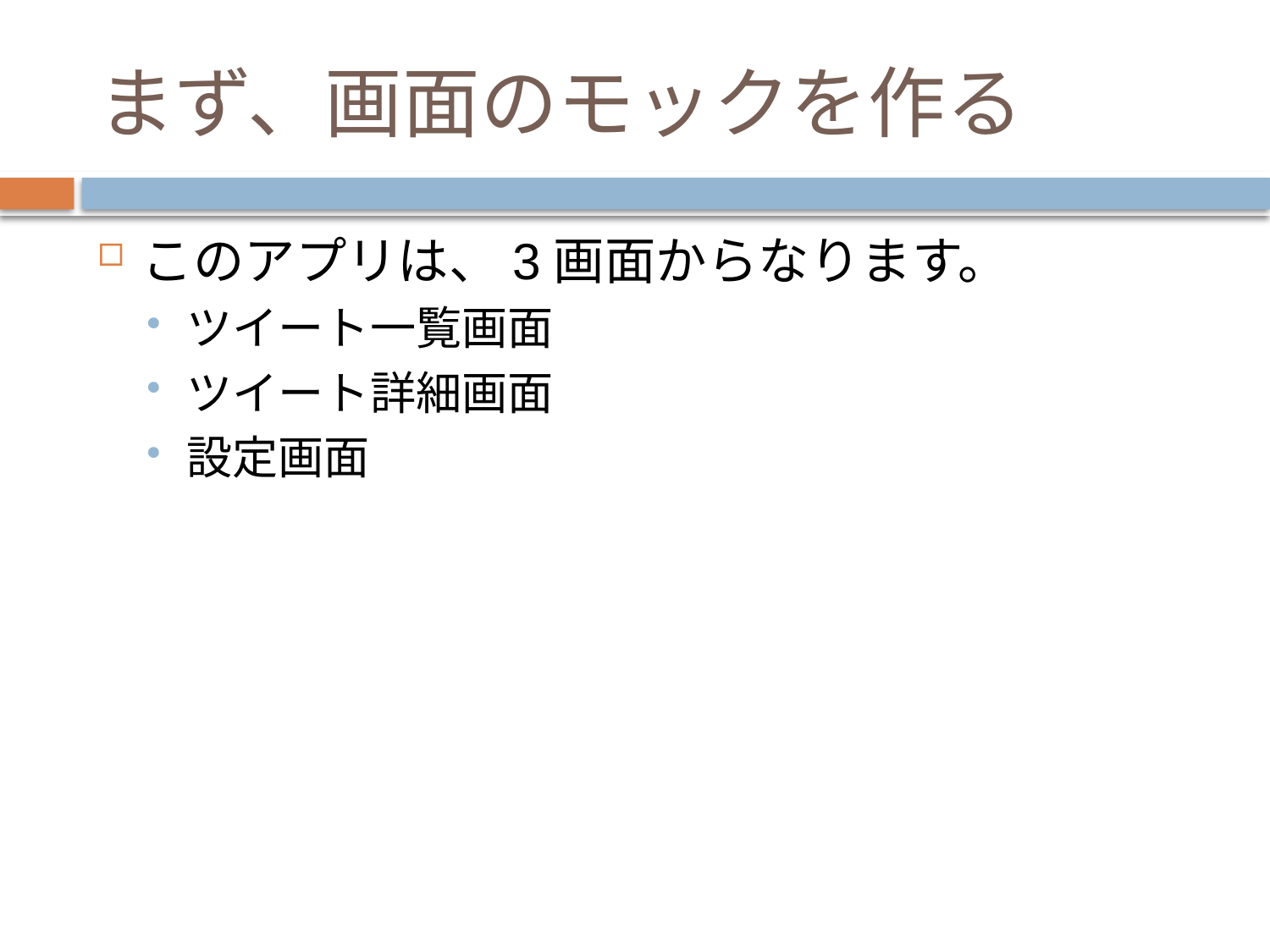

# まず、画面のモックを作る
このアプリは、3画面からなります。
ツイート一覧画面
ツイート詳細画面
設定画面